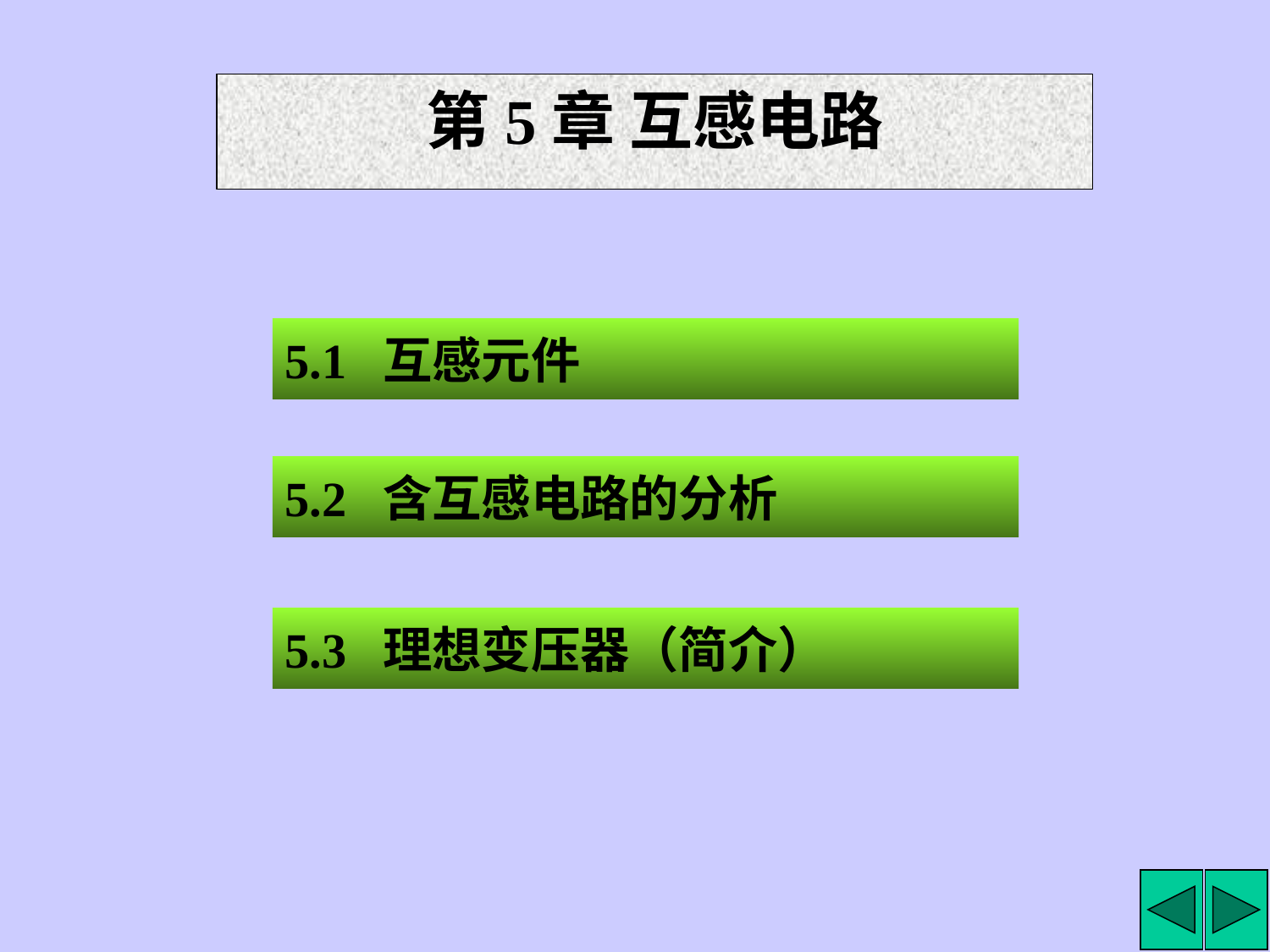

第5章 互感电路
5.1  互感元件
5.2  含互感电路的分析
5.3  理想变压器（简介）